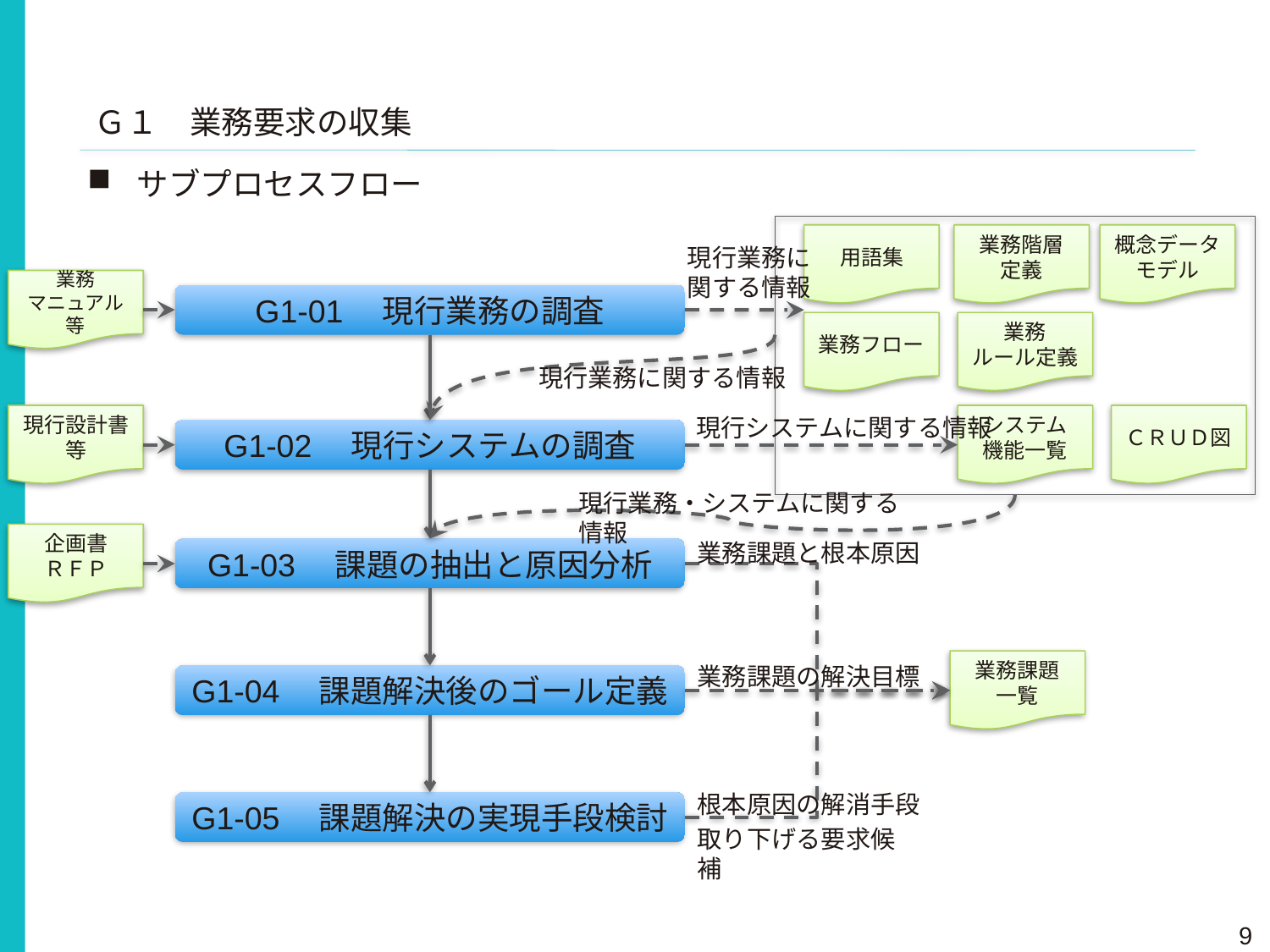

Ｇ１　業務要求の収集
サブプロセスフロー

用語集
業務階層
定義
概念データ
モデル
現行業務に
関する情報
業務
マニュアル等
G1-01　現行業務の調査
業務フロー
業務
ルール定義
現行業務に関する情報
現行設計書
等
システム
機能一覧
ＣＲＵＤ図
現行システムに関する情報
G1-02　現行システムの調査
現行業務・システムに関する情報
企画書
ＲＦＰ
業務課題と根本原因
G1-03　課題の抽出と原因分析
業務課題
一覧
業務課題の解決目標
G1-04　課題解決後のゴール定義
根本原因の解消手段
G1-05　課題解決の実現手段検討
取り下げる要求候補
9